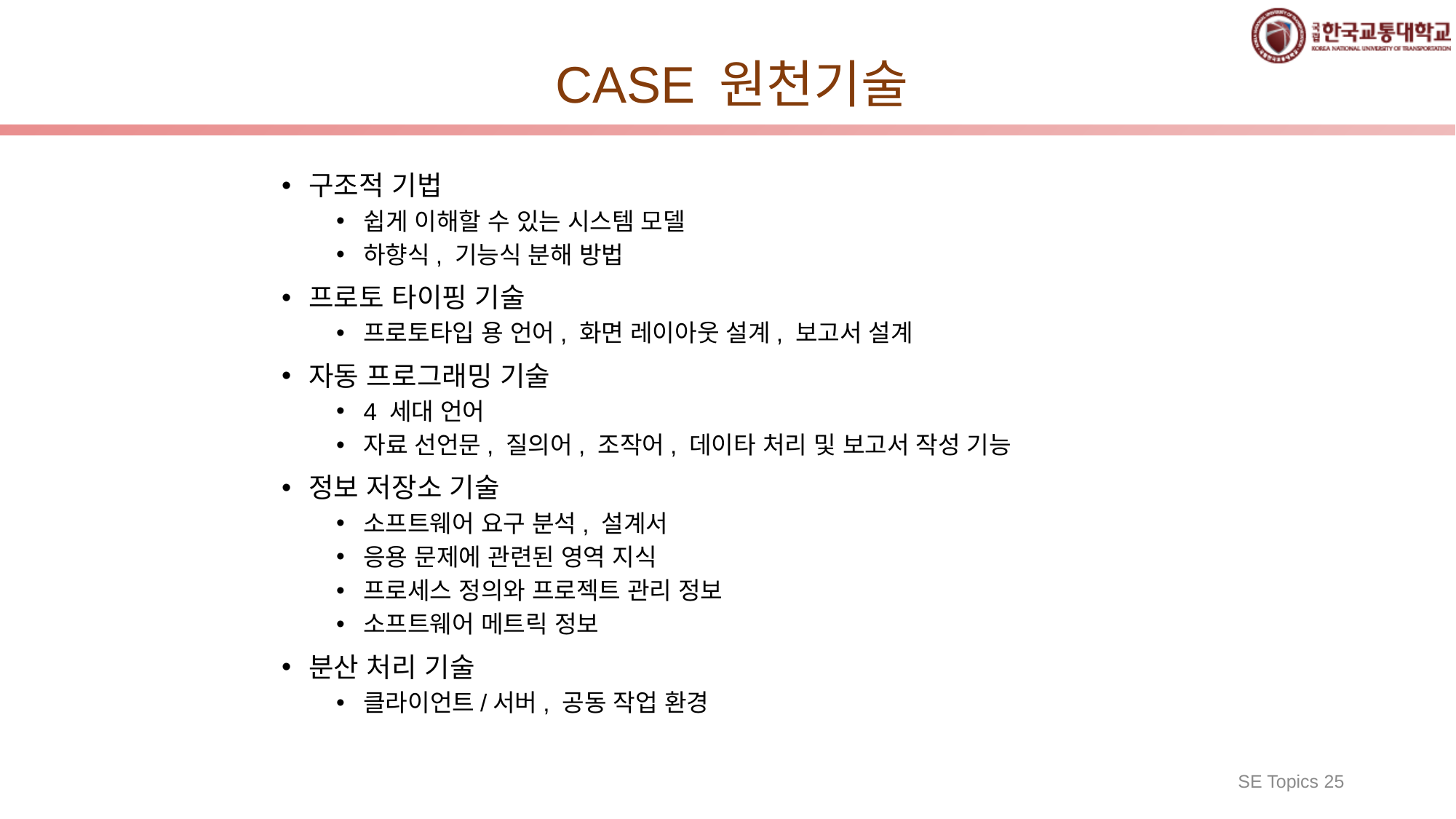

# CASE 원천기술
구조적 기법
쉽게 이해할 수 있는 시스템 모델
하향식, 기능식 분해 방법
프로토 타이핑 기술
프로토타입 용 언어, 화면 레이아웃 설계, 보고서 설계
자동 프로그래밍 기술
4 세대 언어
자료 선언문, 질의어, 조작어, 데이타 처리 및 보고서 작성 기능
정보 저장소 기술
소프트웨어 요구 분석, 설계서
응용 문제에 관련된 영역 지식
프로세스 정의와 프로젝트 관리 정보
소프트웨어 메트릭 정보
분산 처리 기술
클라이언트/서버, 공동 작업 환경
SE Topics 25